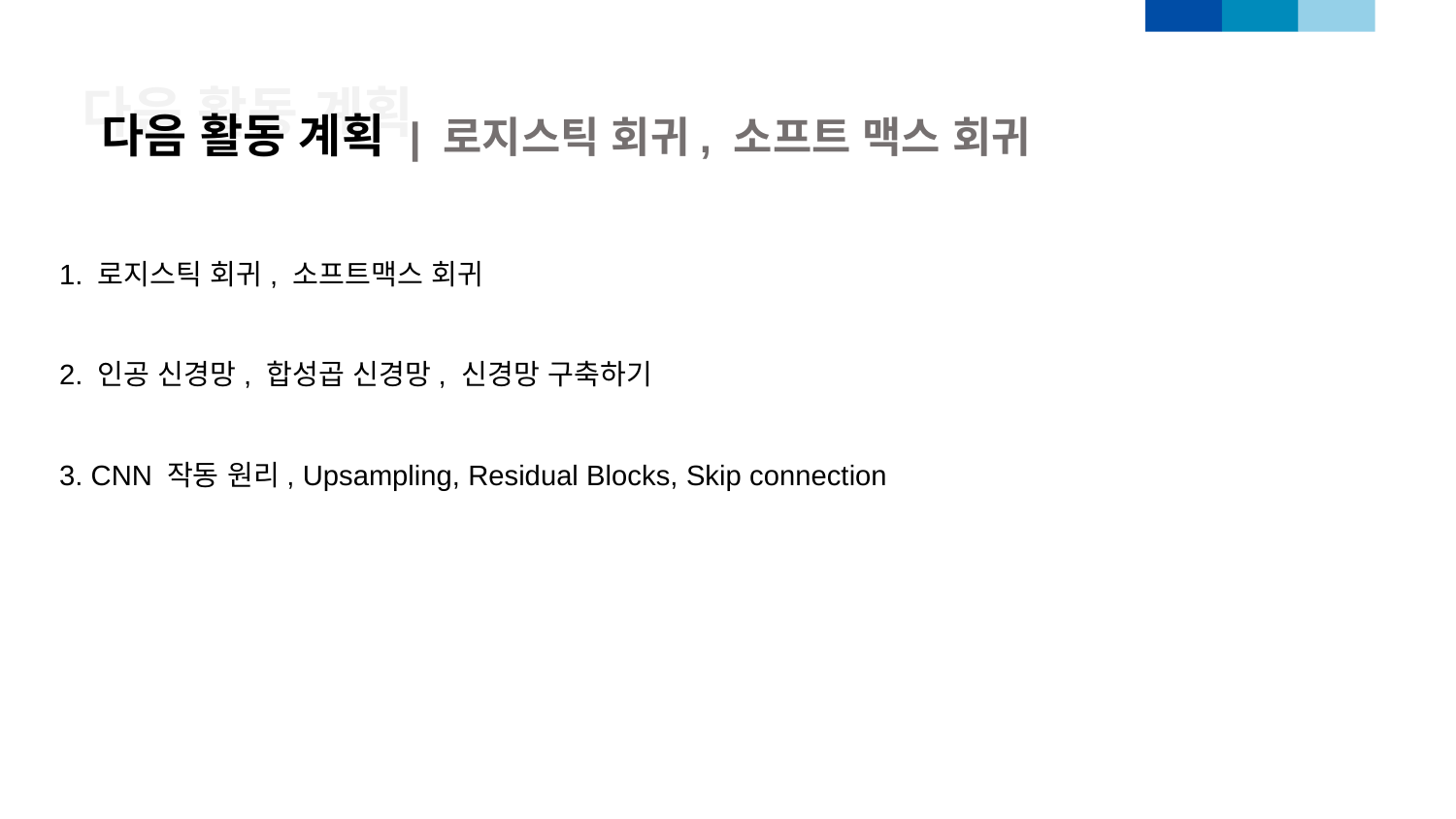

다음 활동 계획
다음 활동 계획 | 로지스틱 회귀, 소프트 맥스 회귀
1. 로지스틱 회귀, 소프트맥스 회귀
2. 인공 신경망, 합성곱 신경망, 신경망 구축하기
3. CNN 작동 원리, Upsampling, Residual Blocks, Skip connection